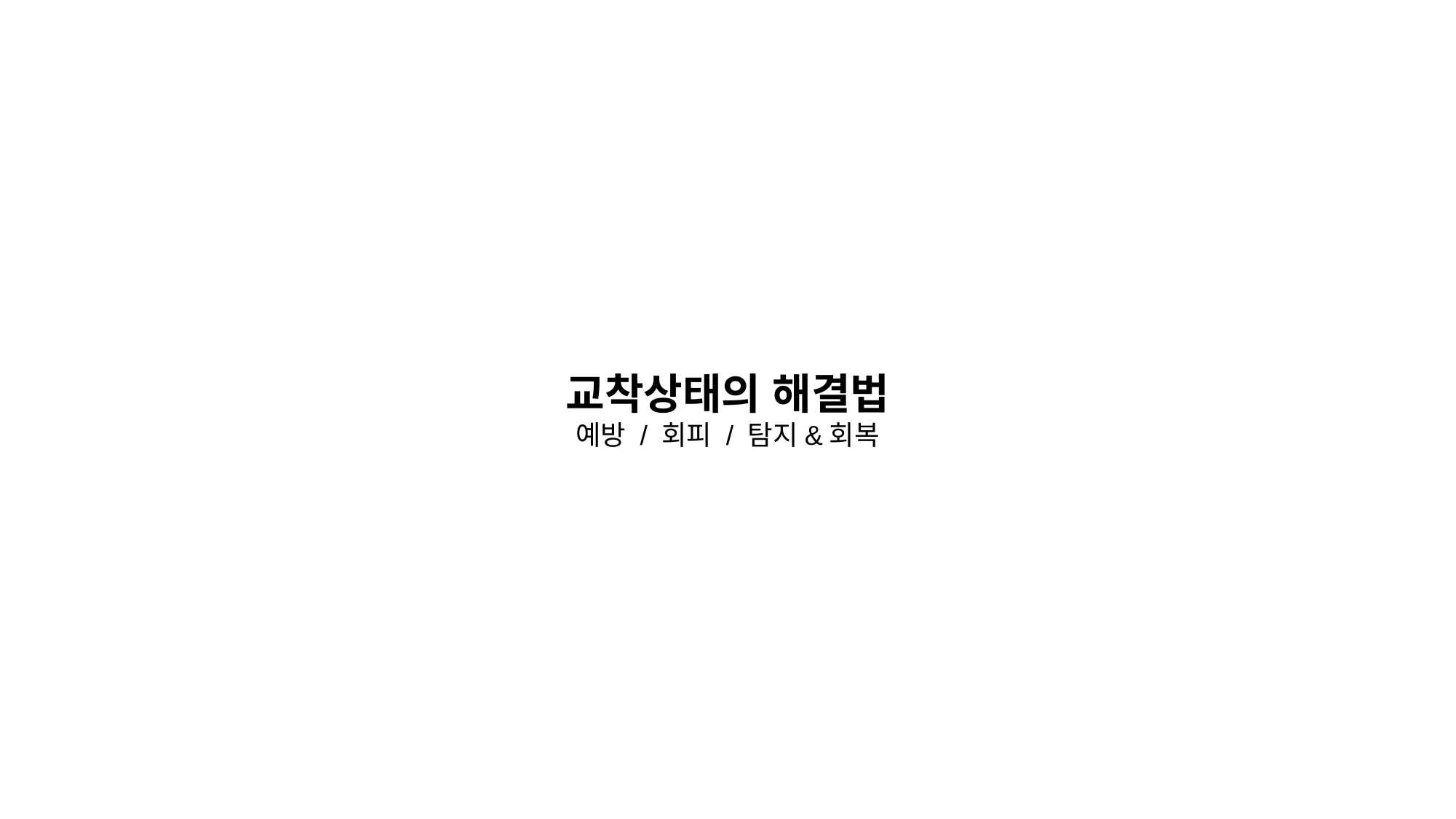

교착상태의 해결법
예방 / 회피 / 탐지&회복